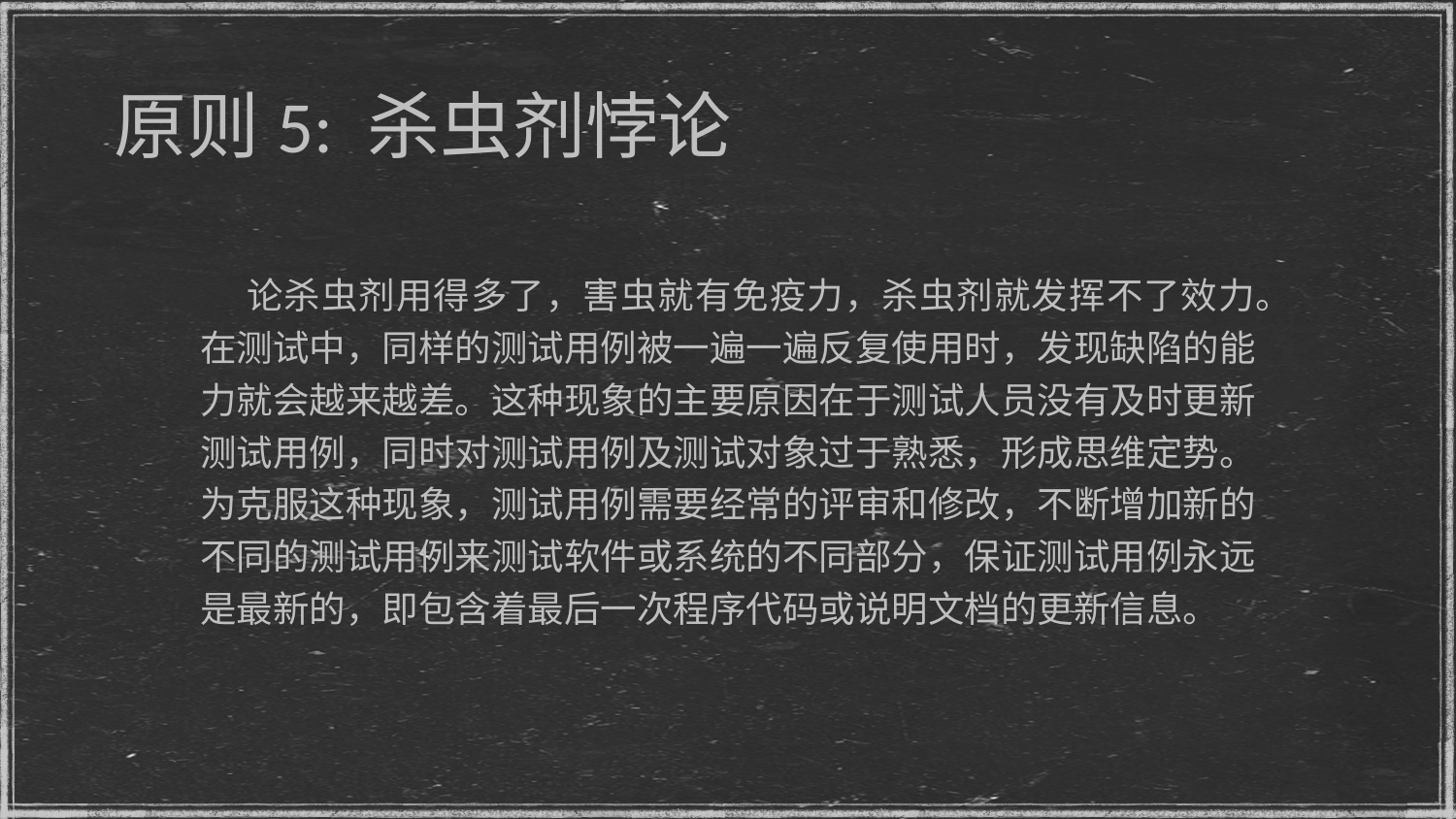

原则5: 杀虫剂悖论
    论杀虫剂用得多了，害虫就有免疫力，杀虫剂就发挥不了效力。在测试中，同样的测试用例被一遍一遍反复使用时，发现缺陷的能力就会越来越差。这种现象的主要原因在于测试人员没有及时更新测试用例，同时对测试用例及测试对象过于熟悉，形成思维定势。为克服这种现象，测试用例需要经常的评审和修改，不断增加新的不同的测试用例来测试软件或系统的不同部分，保证测试用例永远是最新的，即包含着最后一次程序代码或说明文档的更新信息。